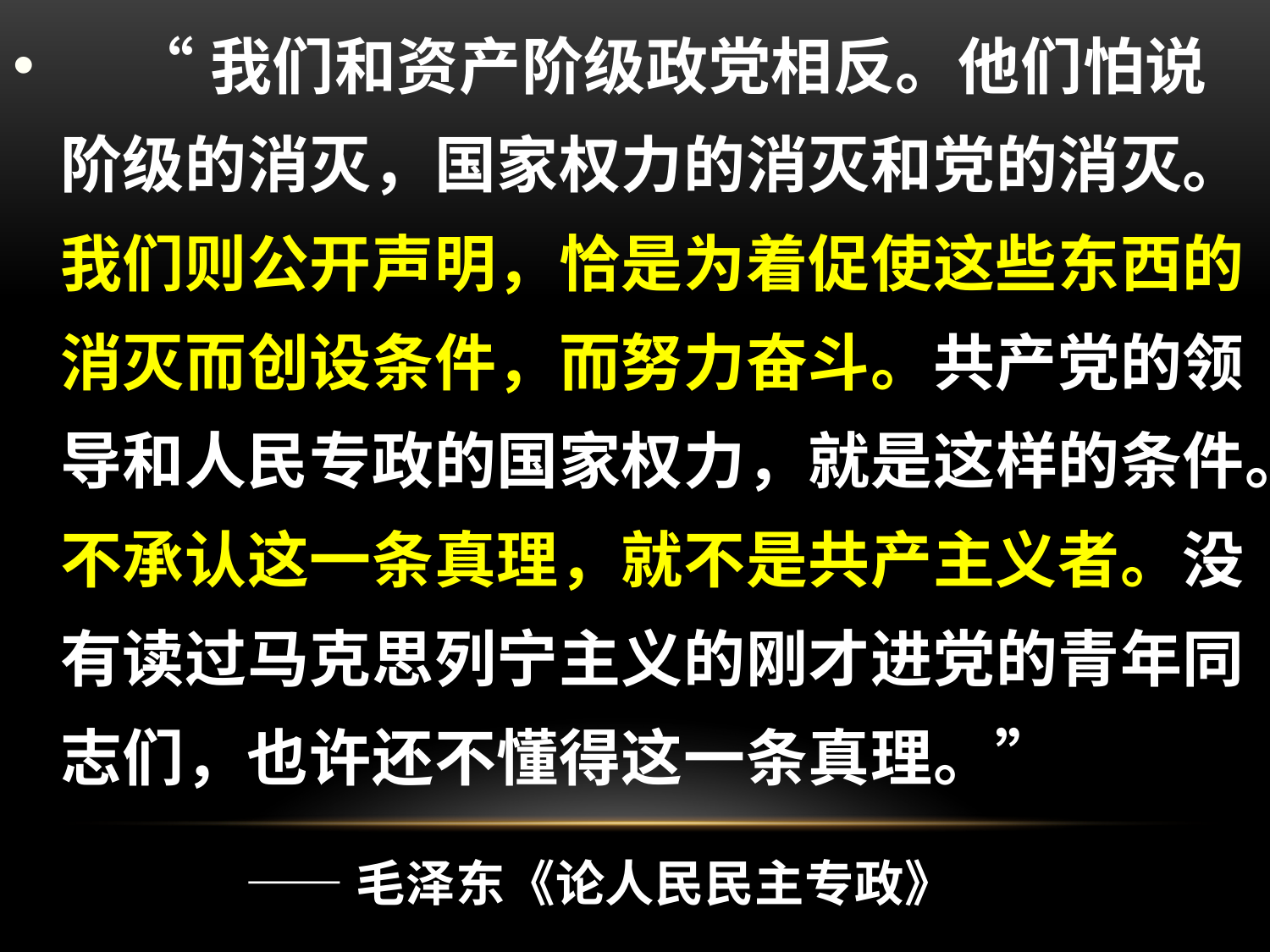

“我们和资产阶级政党相反。他们怕说阶级的消灭，国家权力的消灭和党的消灭。我们则公开声明，恰是为着促使这些东西的消灭而创设条件，而努力奋斗。共产党的领导和人民专政的国家权力，就是这样的条件。不承认这一条真理，就不是共产主义者。没有读过马克思列宁主义的刚才进党的青年同志们，也许还不懂得这一条真理。”
                ——毛泽东《论人民民主专政》